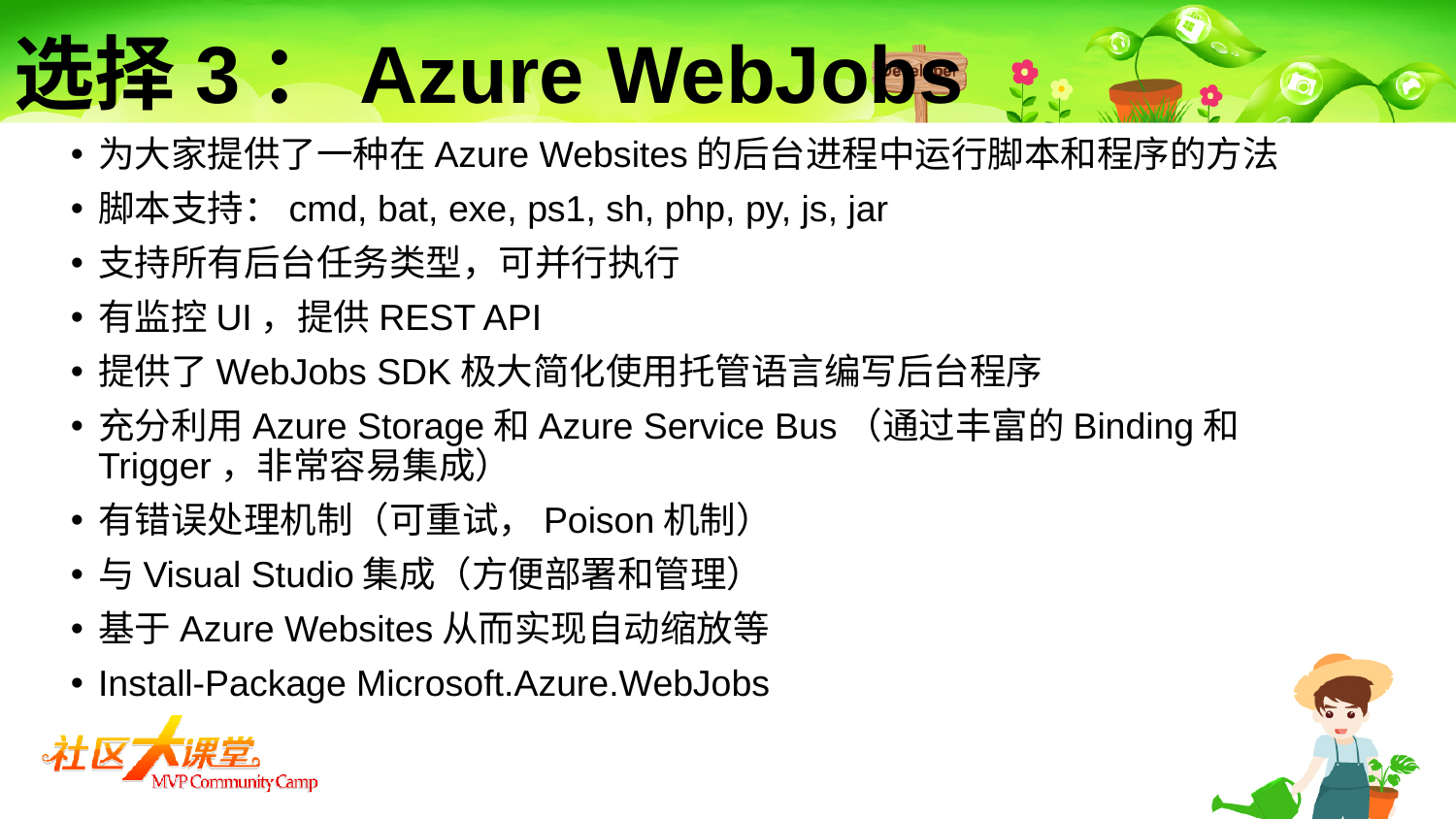

# 选择3：Azure WebJobs
为大家提供了一种在Azure Websites的后台进程中运行脚本和程序的方法
脚本支持：cmd, bat, exe, ps1, sh, php, py, js, jar
支持所有后台任务类型，可并行执行
有监控UI，提供REST API
提供了WebJobs SDK极大简化使用托管语言编写后台程序
充分利用Azure Storage和Azure Service Bus（通过丰富的Binding和Trigger，非常容易集成）
有错误处理机制（可重试，Poison机制）
与Visual Studio集成（方便部署和管理）
基于Azure Websites从而实现自动缩放等
Install-Package Microsoft.Azure.WebJobs